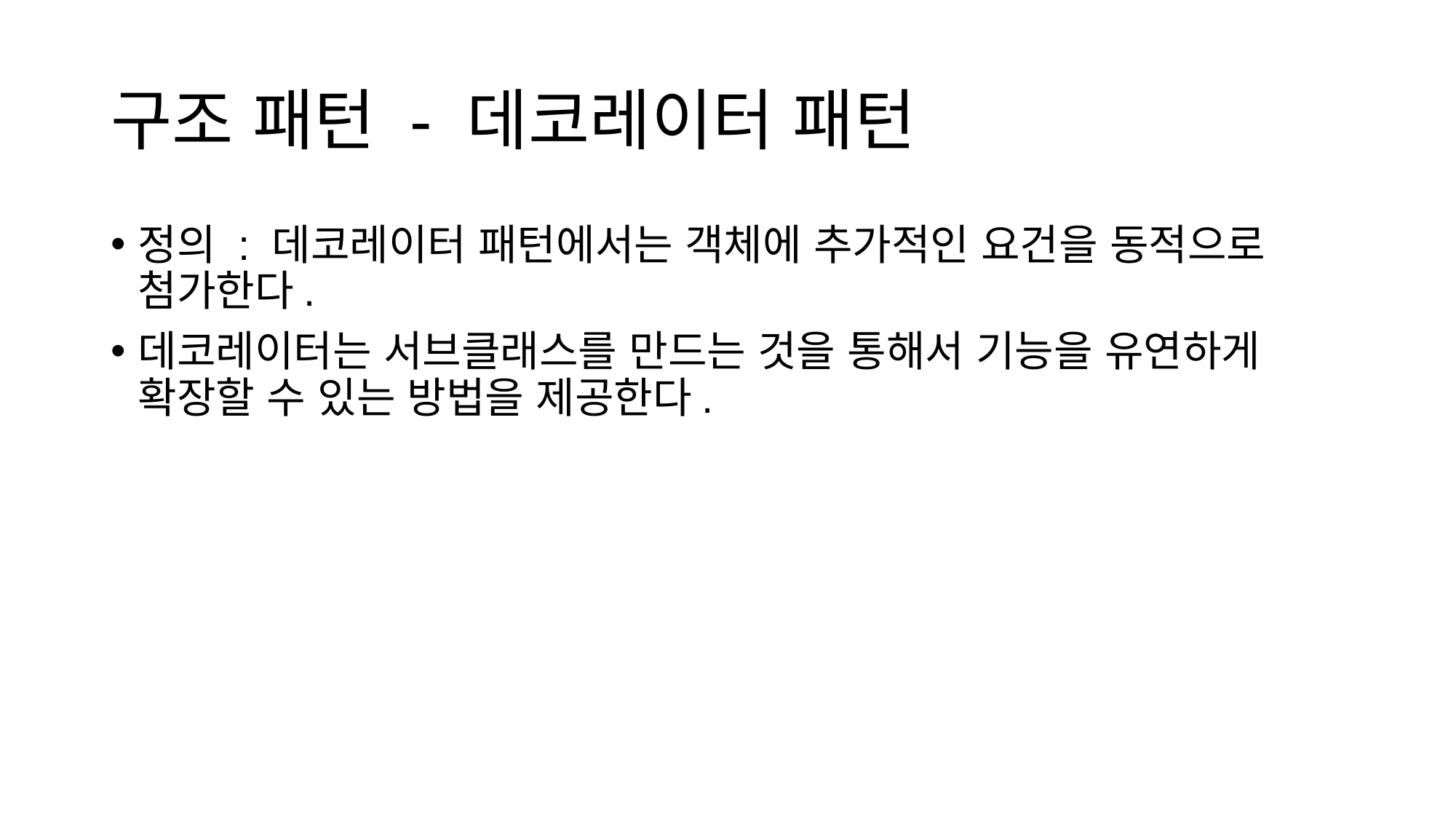

# 구조 패턴 - 데코레이터 패턴
정의 : 데코레이터 패턴에서는 객체에 추가적인 요건을 동적으로 첨가한다.
데코레이터는 서브클래스를 만드는 것을 통해서 기능을 유연하게 확장할 수 있는 방법을 제공한다.